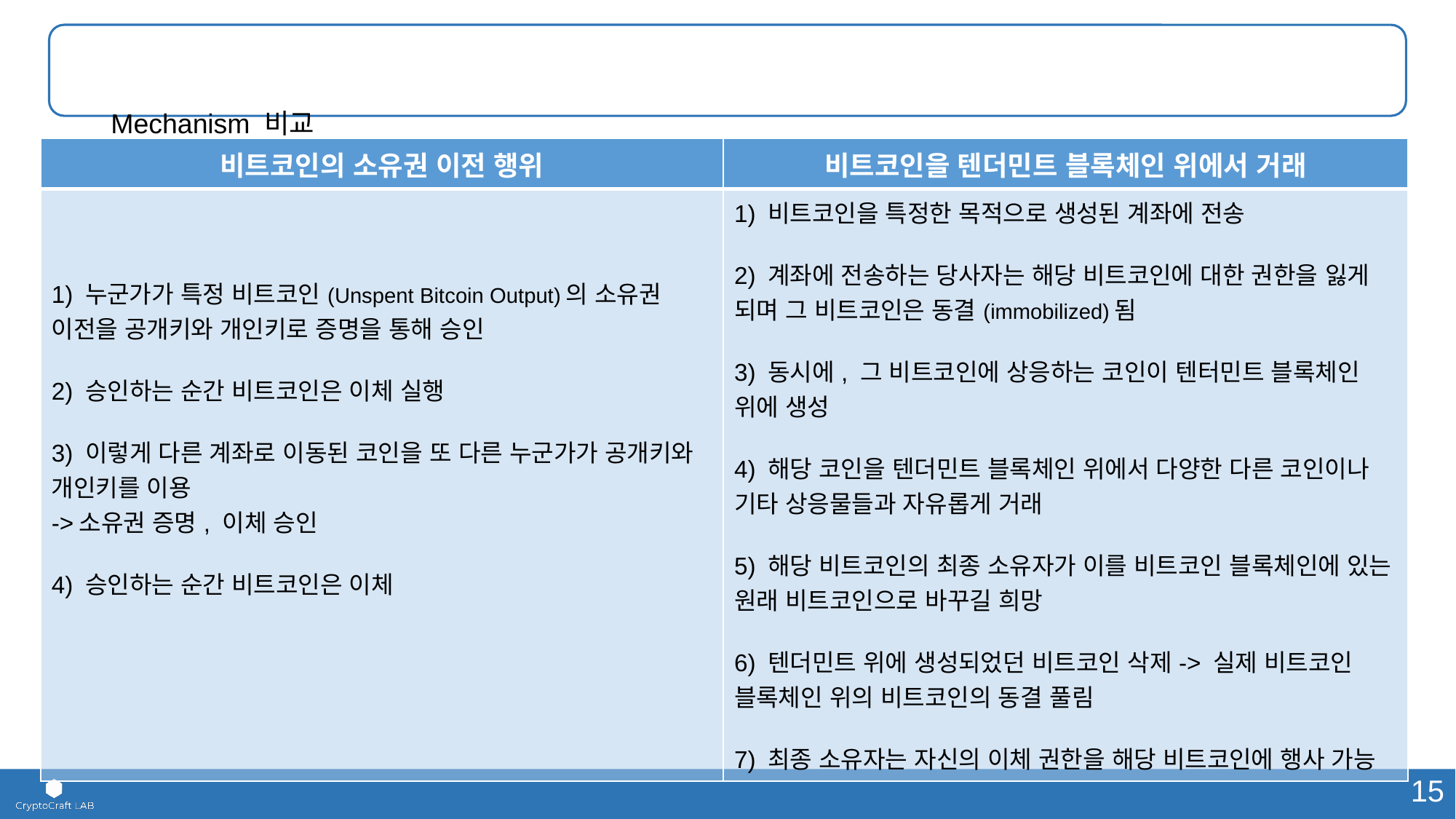

# Mechanism 비교
| 비트코인의 소유권 이전 행위 | 비트코인을 텐더민트 블록체인 위에서 거래 |
| --- | --- |
| 1) 누군가가 특정 비트코인(Unspent Bitcoin Output)의 소유권 이전을 공개키와 개인키로 증명을 통해 승인 2) 승인하는 순간 비트코인은 이체 실행 3) 이렇게 다른 계좌로 이동된 코인을 또 다른 누군가가 공개키와 개인키를 이용 ->소유권 증명, 이체 승인 4) 승인하는 순간 비트코인은 이체 | 1) 비트코인을 특정한 목적으로 생성된 계좌에 전송 2) 계좌에 전송하는 당사자는 해당 비트코인에 대한 권한을 잃게 되며 그 비트코인은 동결(immobilized)됨 3) 동시에, 그 비트코인에 상응하는 코인이 텐터민트 블록체인 위에 생성 4) 해당 코인을 텐더민트 블록체인 위에서 다양한 다른 코인이나 기타 상응물들과 자유롭게 거래 5) 해당 비트코인의 최종 소유자가 이를 비트코인 블록체인에 있는 원래 비트코인으로 바꾸길 희망 6) 텐더민트 위에 생성되었던 비트코인 삭제-> 실제 비트코인 블록체인 위의 비트코인의 동결 풀림 7) 최종 소유자는 자신의 이체 권한을 해당 비트코인에 행사 가능 |